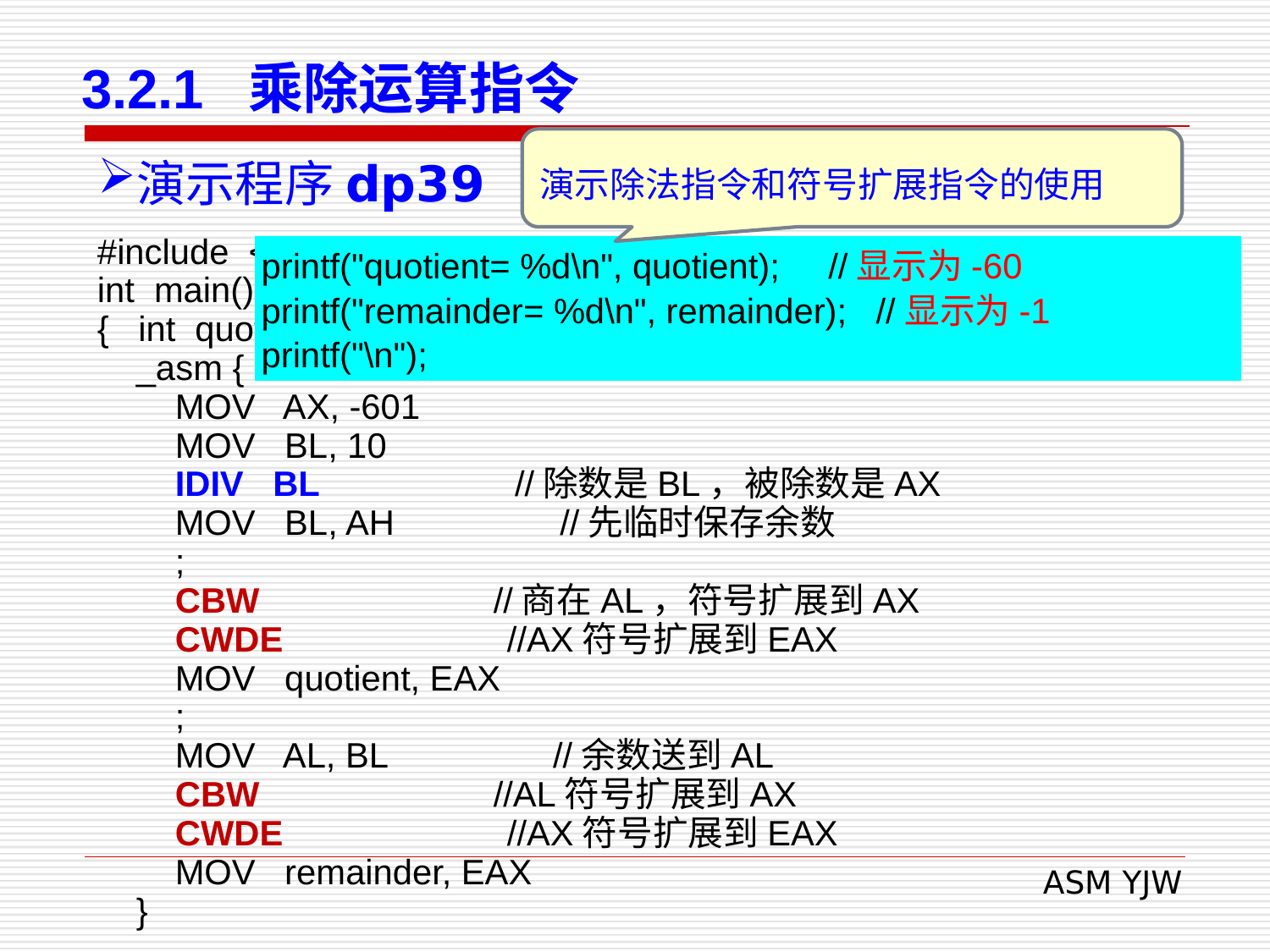

# 3.2.1  乘除运算指令

演示除法指令和符号扩展指令的使用
演示程序dp39
#include  <stdio.h>
int  main()
{   int  quotient, remainder;    //为了输出结果，安排两个变量
    _asm {
        MOV   AX, -601
        MOV   BL, 10
        IDIV   BL                    //除数是BL，被除数是AX
        MOV   BL, AH                 //先临时保存余数
        ;
        CBW                        //商在AL，符号扩展到AX
        CWDE                       //AX符号扩展到EAX
        MOV   quotient, EAX
        ;
        MOV   AL, BL                 //余数送到AL
        CBW                        //AL符号扩展到AX
        CWDE                       //AX符号扩展到EAX
        MOV   remainder, EAX
    }
printf("quotient= %d\n", quotient);     //显示为-60
printf("remainder= %d\n", remainder);   //显示为-1
printf("\n");